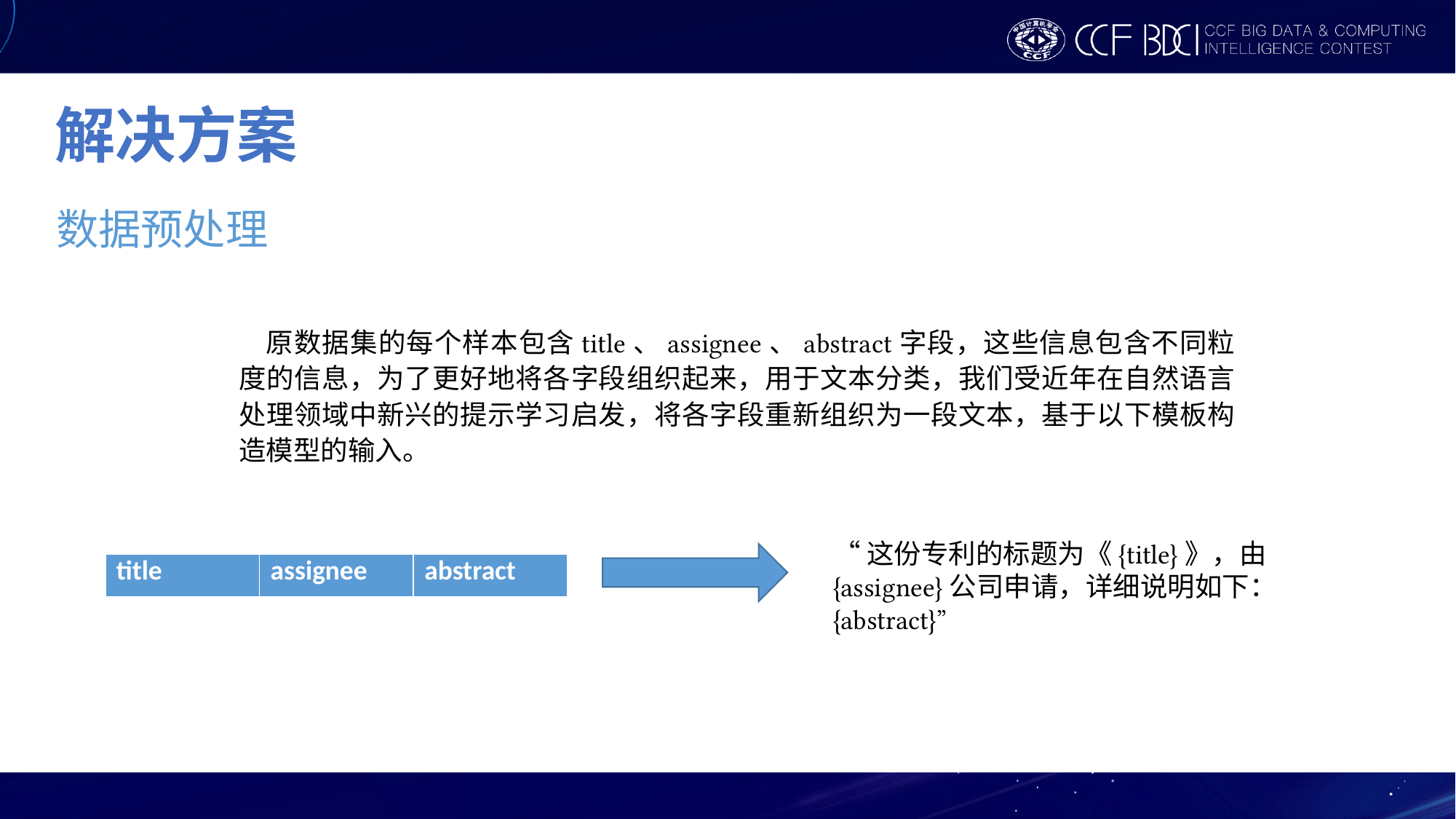

解决方案
数据预处理
原数据集的每个样本包含title、assignee、abstract字段，这些信息包含不同粒度的信息，为了更好地将各字段组织起来，用于文本分类，我们受近年在自然语言处理领域中新兴的提示学习启发，将各字段重新组织为一段文本，基于以下模板构造模型的输入。

“这份专利的标题为《{title}》，由{assignee}公司申请，详细说明如下：{abstract}”

| title | assignee | abstract |
| --- | --- | --- |